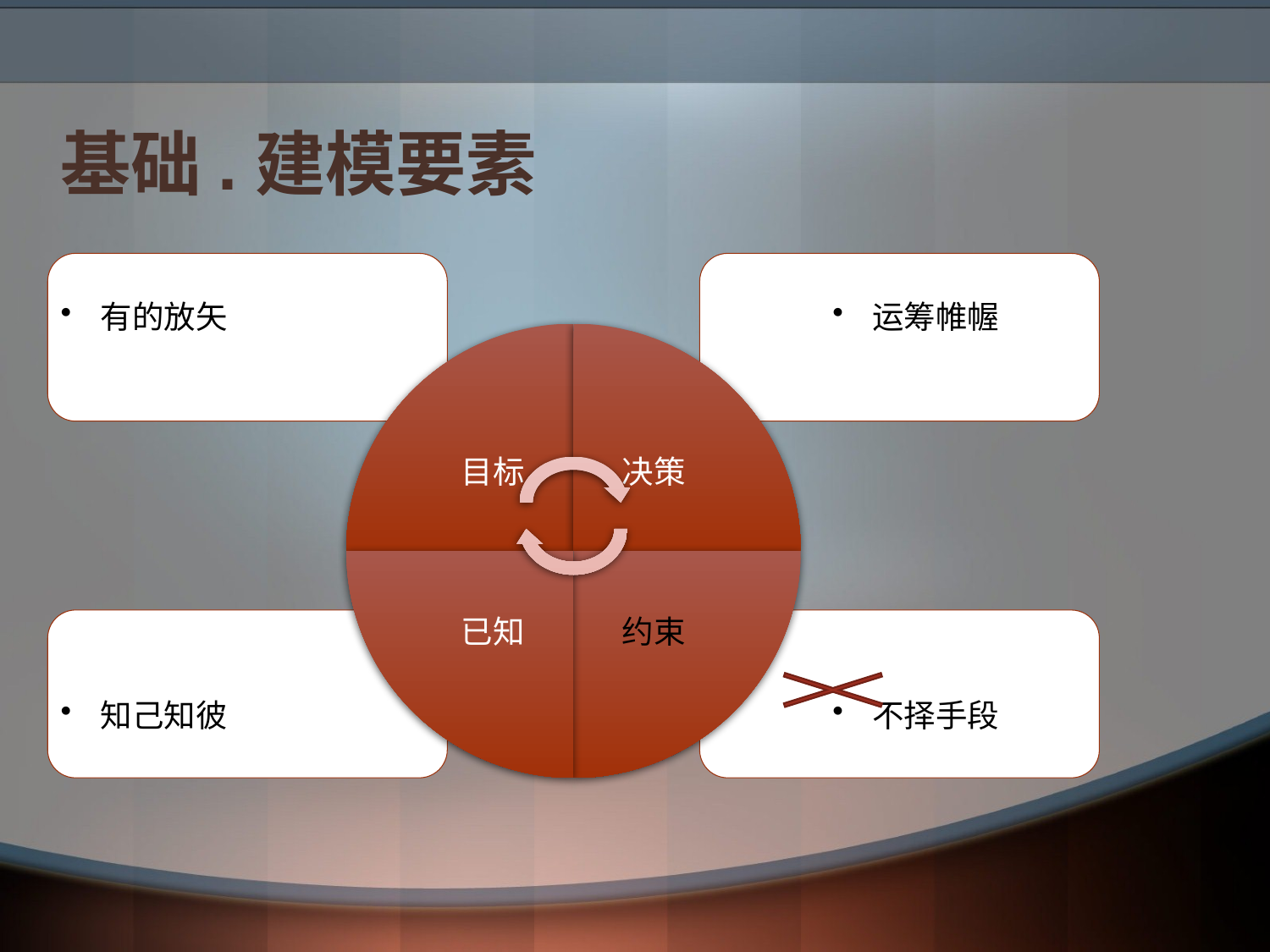

# 基础.建模要素
目标
知己知彼
决策
约束
已知
有的放矢
运筹帷幄
不择手段